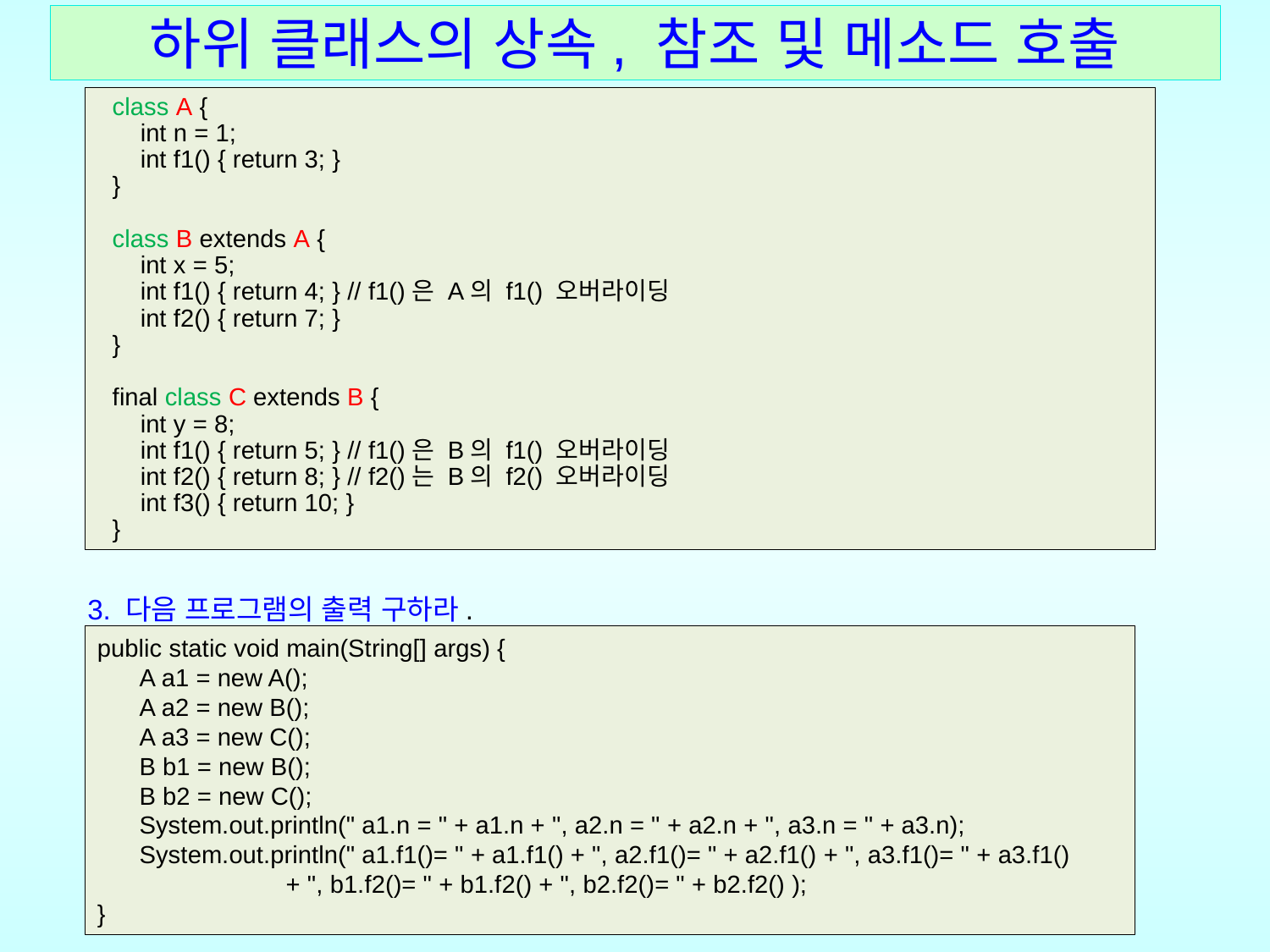

# 하위 클래스의 상속, 참조 및 메소드 호출
class A {
    int n = 1;
    int f1() { return 3; }
}

class B extends A {
    int x = 5;
    int f1() { return 4; } // f1()은 A의 f1() 오버라이딩
    int f2() { return 7; }
}

final class C extends B {
    int y = 8;
    int f1() { return 5; } // f1()은 B의 f1() 오버라이딩
    int f2() { return 8; } // f2()는 B의 f2() 오버라이딩
    int f3() { return 10; }
}

3. 다음 프로그램의 출력 구하라.

public static void main(String[] args) {
      A a1 = new A();
      A a2 = new B();
      A a3 = new C();
      B b1 = new B();
      B b2 = new C();
      System.out.println(" a1.n = " + a1.n + ", a2.n = " + a2.n + ", a3.n = " + a3.n);
      System.out.println(" a1.f1()= " + a1.f1() + ", a2.f1()= " + a2.f1() + ", a3.f1()= " + a3.f1()
                           + ", b1.f2()= " + b1.f2() + ", b2.f2()= " + b2.f2() );
}